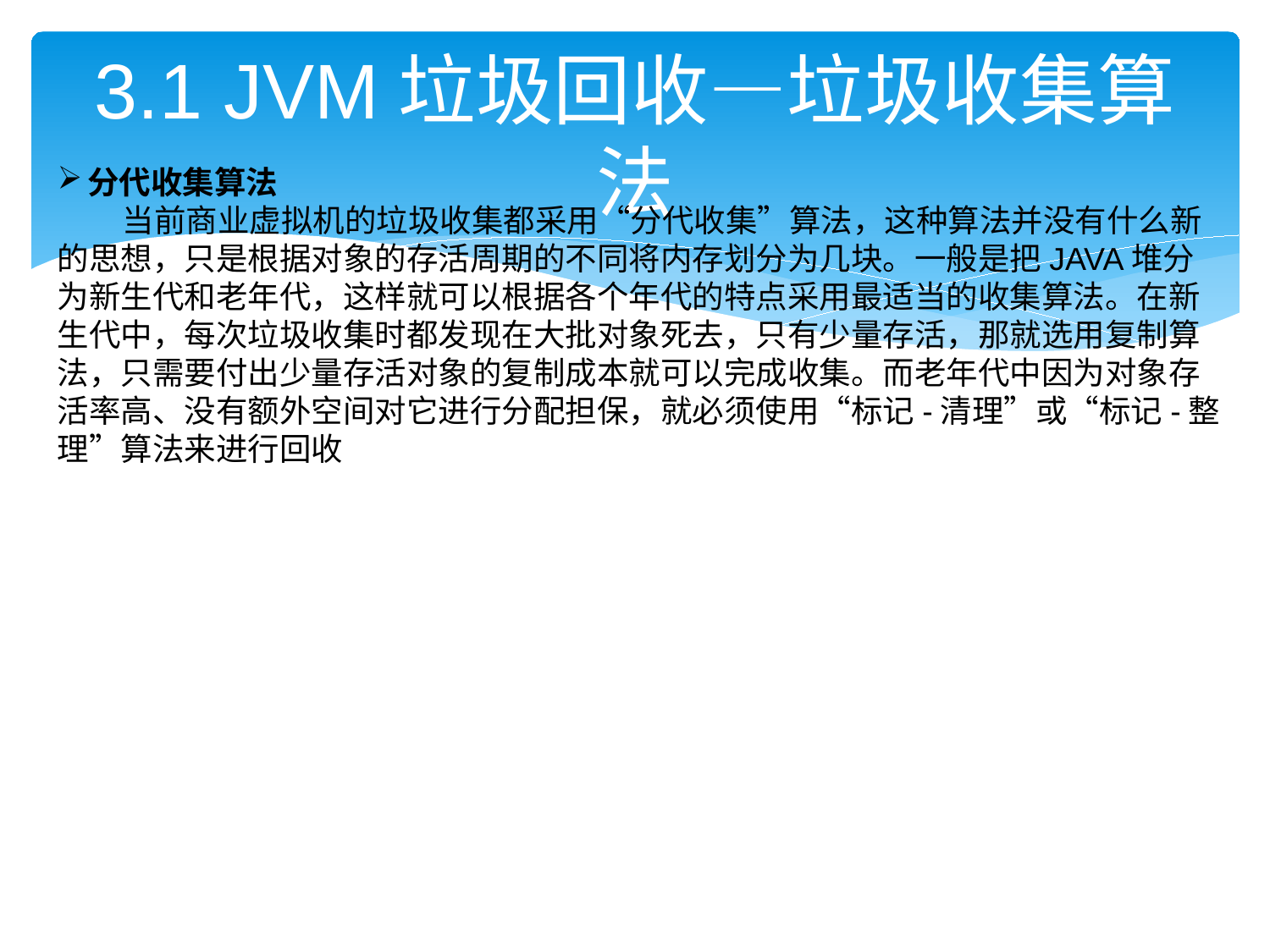

# 3.1 JVM垃圾回收—垃圾收集算法
分代收集算法
        当前商业虚拟机的垃圾收集都采用“分代收集”算法，这种算法并没有什么新的思想，只是根据对象的存活周期的不同将内存划分为几块。一般是把JAVA堆分为新生代和老年代，这样就可以根据各个年代的特点采用最适当的收集算法。在新生代中，每次垃圾收集时都发现在大批对象死去，只有少量存活，那就选用复制算法，只需要付出少量存活对象的复制成本就可以完成收集。而老年代中因为对象存活率高、没有额外空间对它进行分配担保，就必须使用“标记-清理”或“标记-整理”算法来进行回收